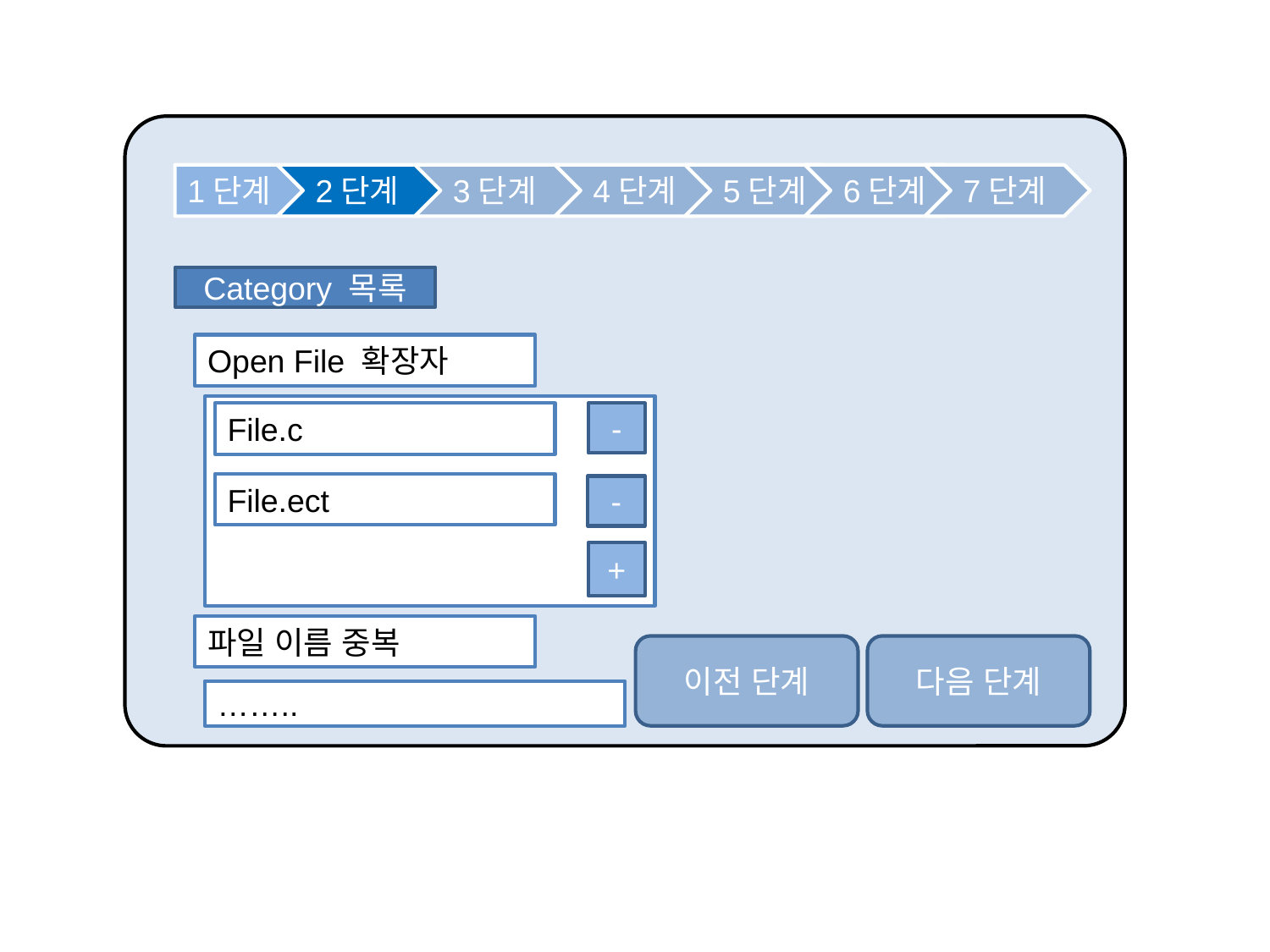

1단계
2단계

3단계

4단계

5단계

6단계

7단계

Category 목록
Open File 확장자

File.c
-
File.ect
-
+
파일 이름 중복
이전 단계
다음 단계
……..